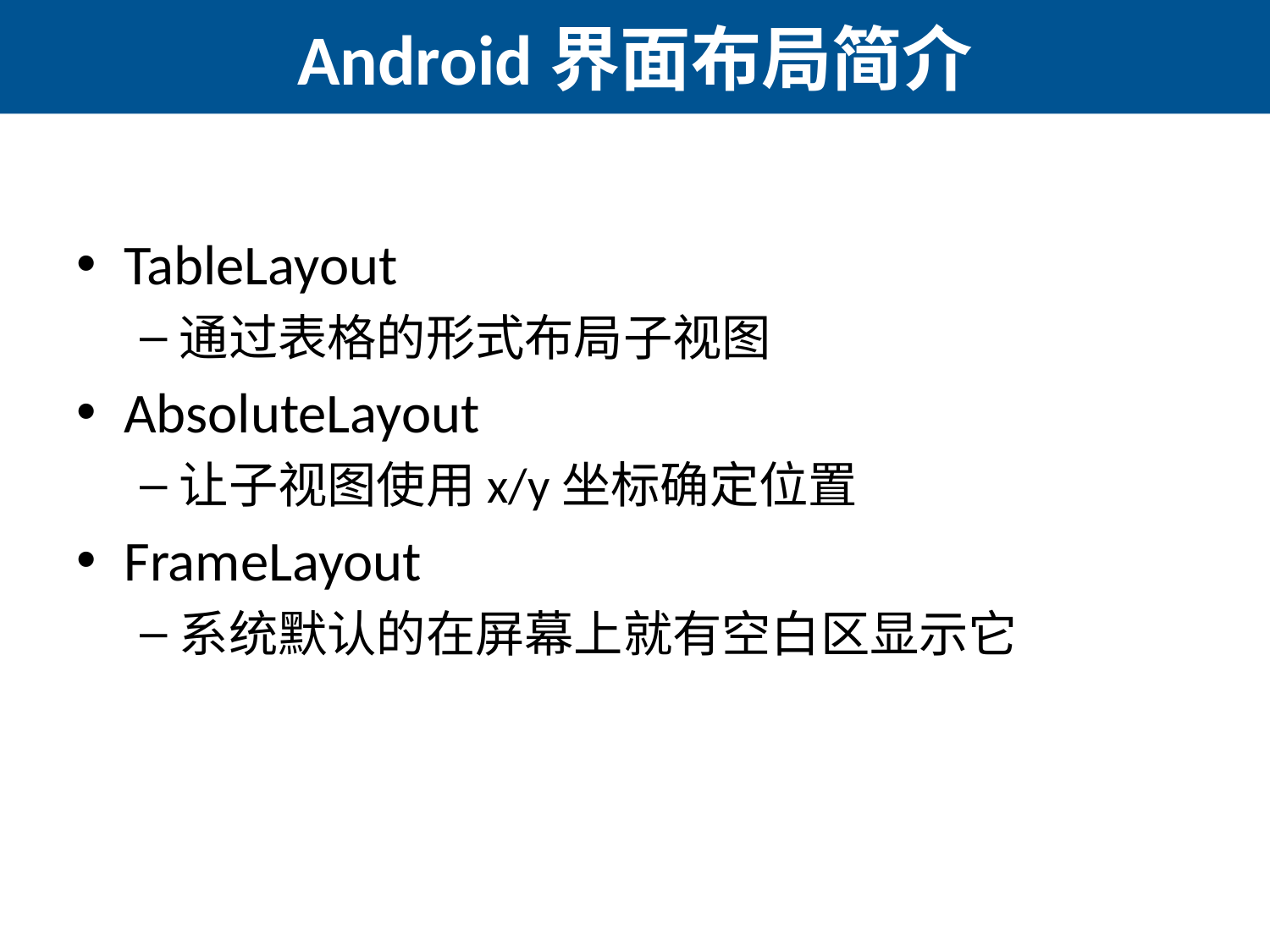

# Android界面布局简介
TableLayout
通过表格的形式布局子视图
AbsoluteLayout
让子视图使用x/y坐标确定位置
FrameLayout
系统默认的在屏幕上就有空白区显示它